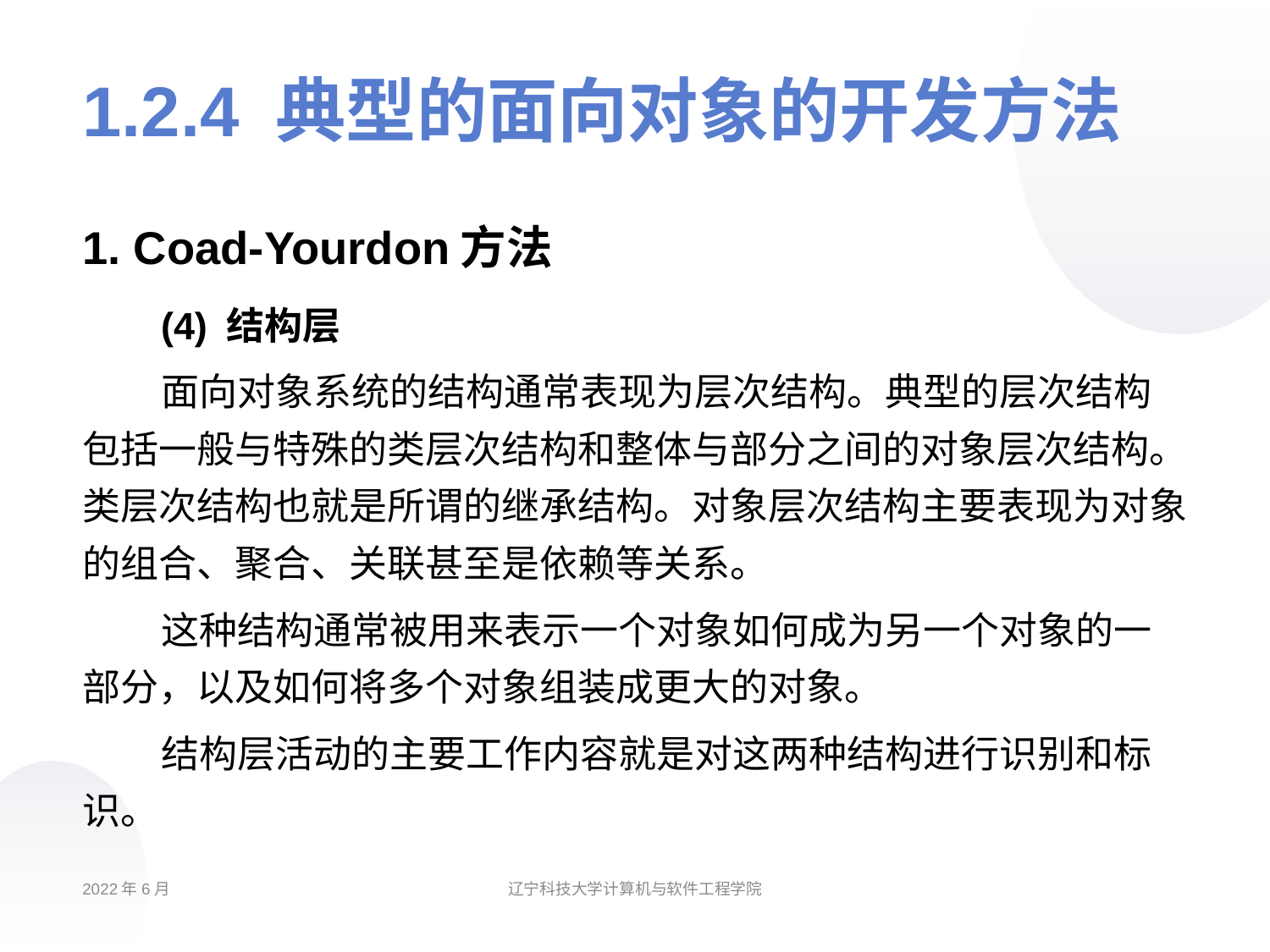

# 1.2.4 典型的面向对象的开发方法
1. Coad-Yourdon方法
(4) 结构层
面向对象系统的结构通常表现为层次结构。典型的层次结构包括一般与特殊的类层次结构和整体与部分之间的对象层次结构。类层次结构也就是所谓的继承结构。对象层次结构主要表现为对象的组合、聚合、关联甚至是依赖等关系。
这种结构通常被用来表示一个对象如何成为另一个对象的一部分，以及如何将多个对象组装成更大的对象。
结构层活动的主要工作内容就是对这两种结构进行识别和标识。

2022年6月
辽宁科技大学计算机与软件工程学院
127